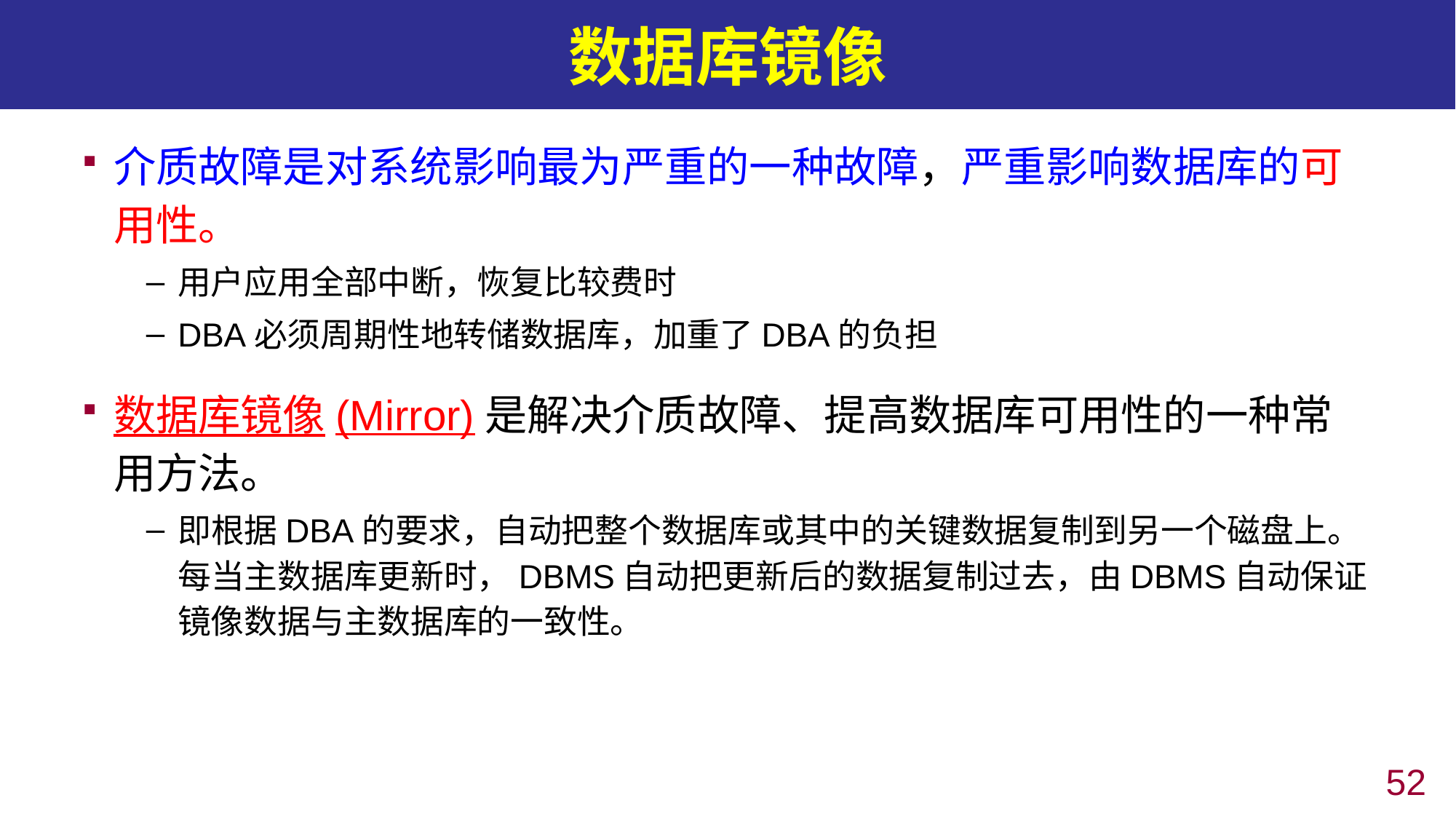

# 数据库镜像
介质故障是对系统影响最为严重的一种故障，严重影响数据库的可用性。
用户应用全部中断，恢复比较费时
DBA必须周期性地转储数据库，加重了DBA的负担

数据库镜像(Mirror)是解决介质故障、提高数据库可用性的一种常用方法。
即根据DBA的要求，自动把整个数据库或其中的关键数据复制到另一个磁盘上。每当主数据库更新时，DBMS自动把更新后的数据复制过去，由DBMS自动保证镜像数据与主数据库的一致性。
52